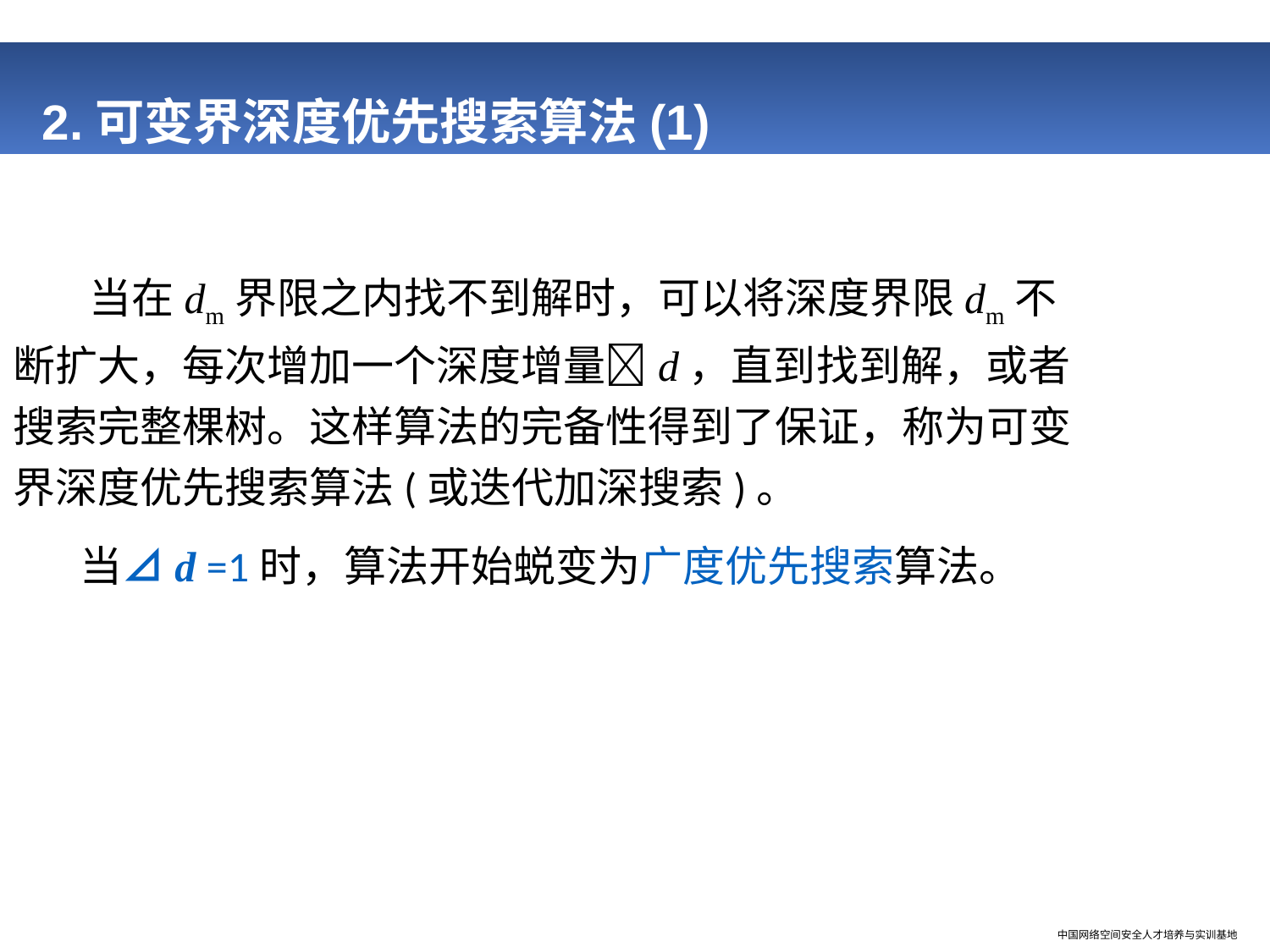

# 2.可变界深度优先搜索算法(1)
       当在dm界限之内找不到解时，可以将深度界限dm不断扩大，每次增加一个深度增量Δd，直到找到解，或者搜索完整棵树。这样算法的完备性得到了保证，称为可变界深度优先搜索算法(或迭代加深搜索)。
      当⊿d =1时，算法开始蜕变为广度优先搜索算法。